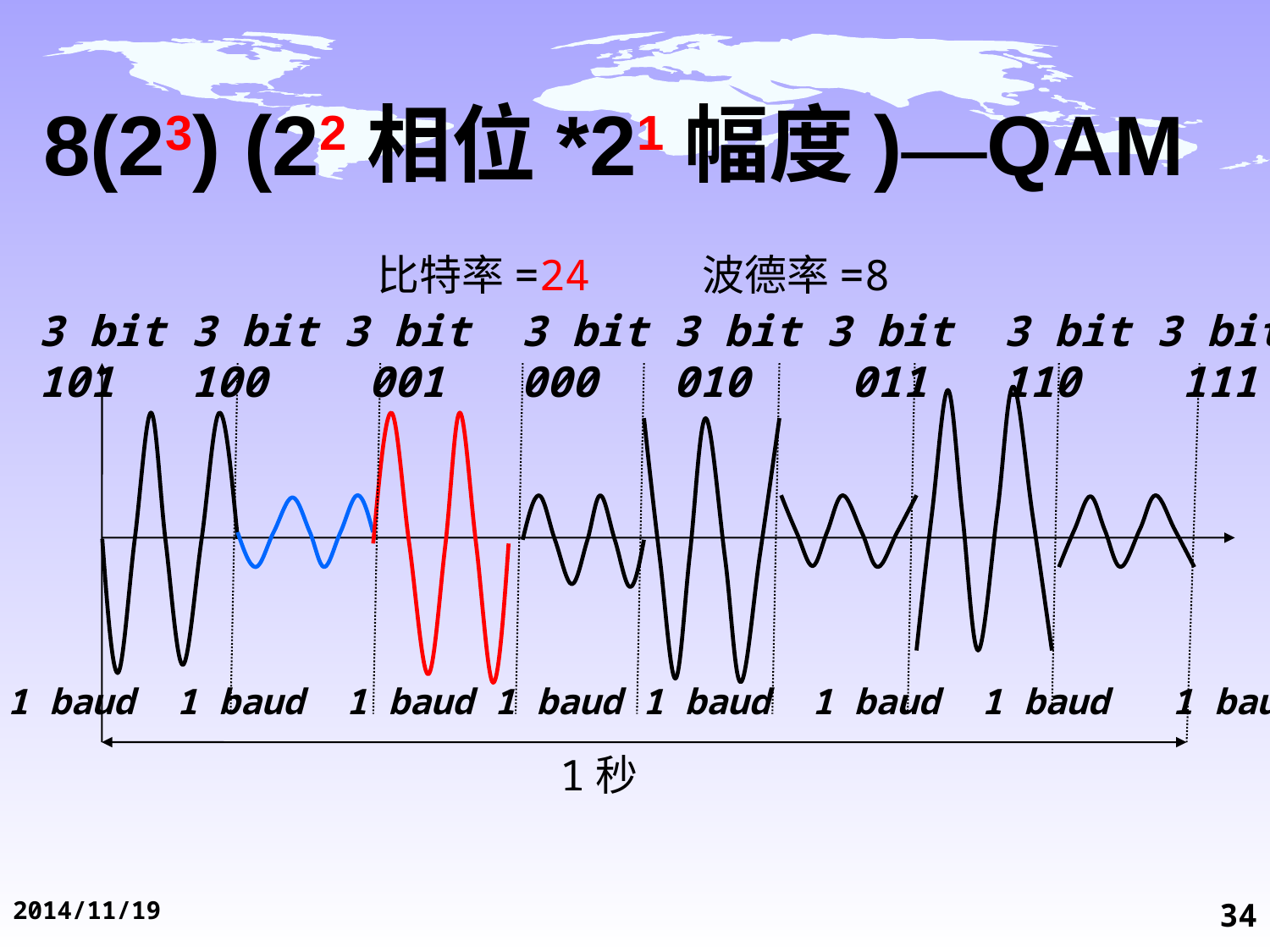

# 8(23) (22相位*21幅度)—QAM
比特率=24    波德率=8
3 bit 3 bit 3 bit  3 bit 3 bit 3 bit  3 bit 3 bit
101   100    001   000   010    011   110    111

1 baud  1 baud  1 baud 1 baud 1 baud  1 baud  1 baud   1 baud

1秒
2014/11/19
34